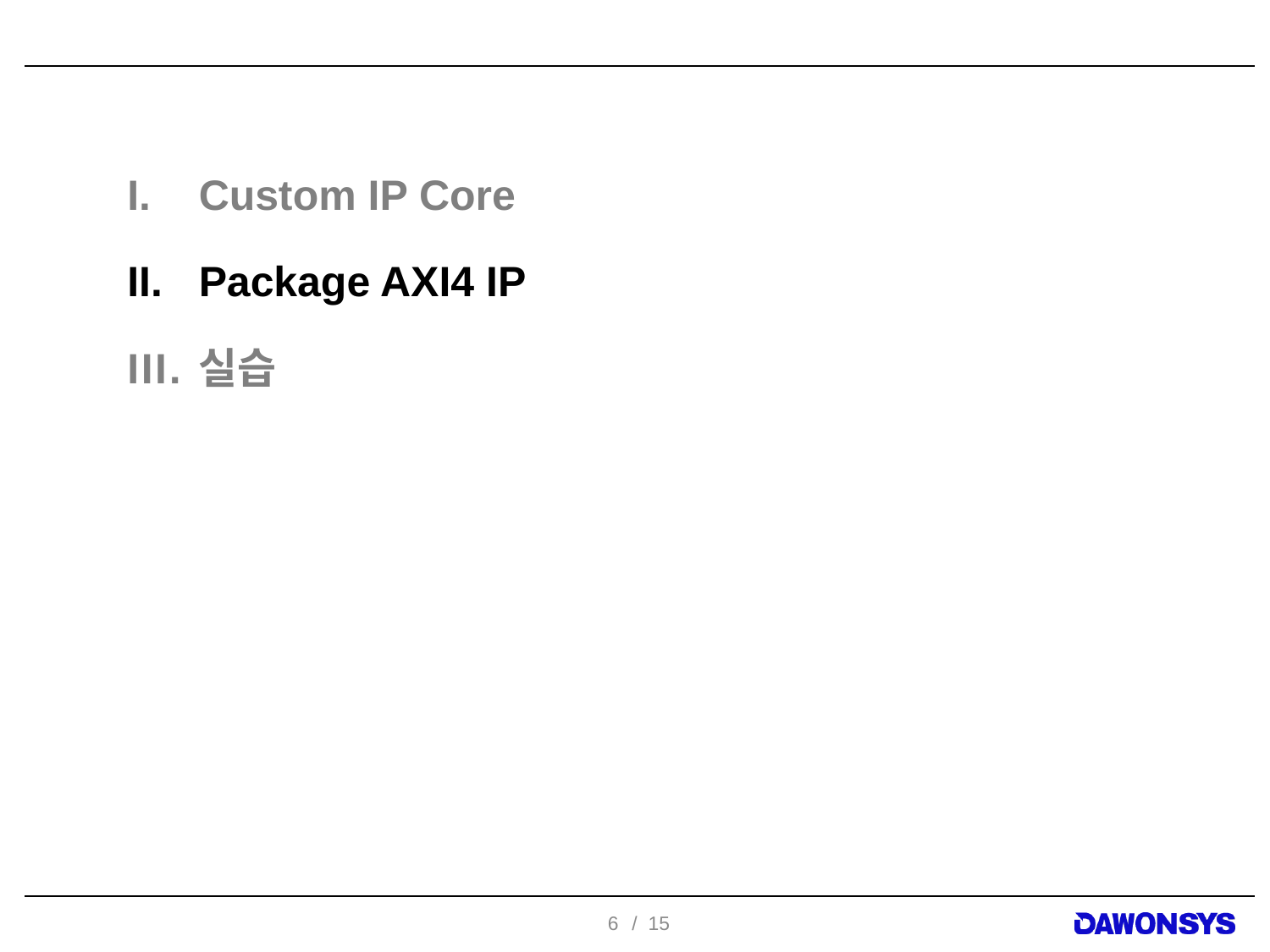

Custom IP Core
Package AXI4 IP
실습

6
/  15